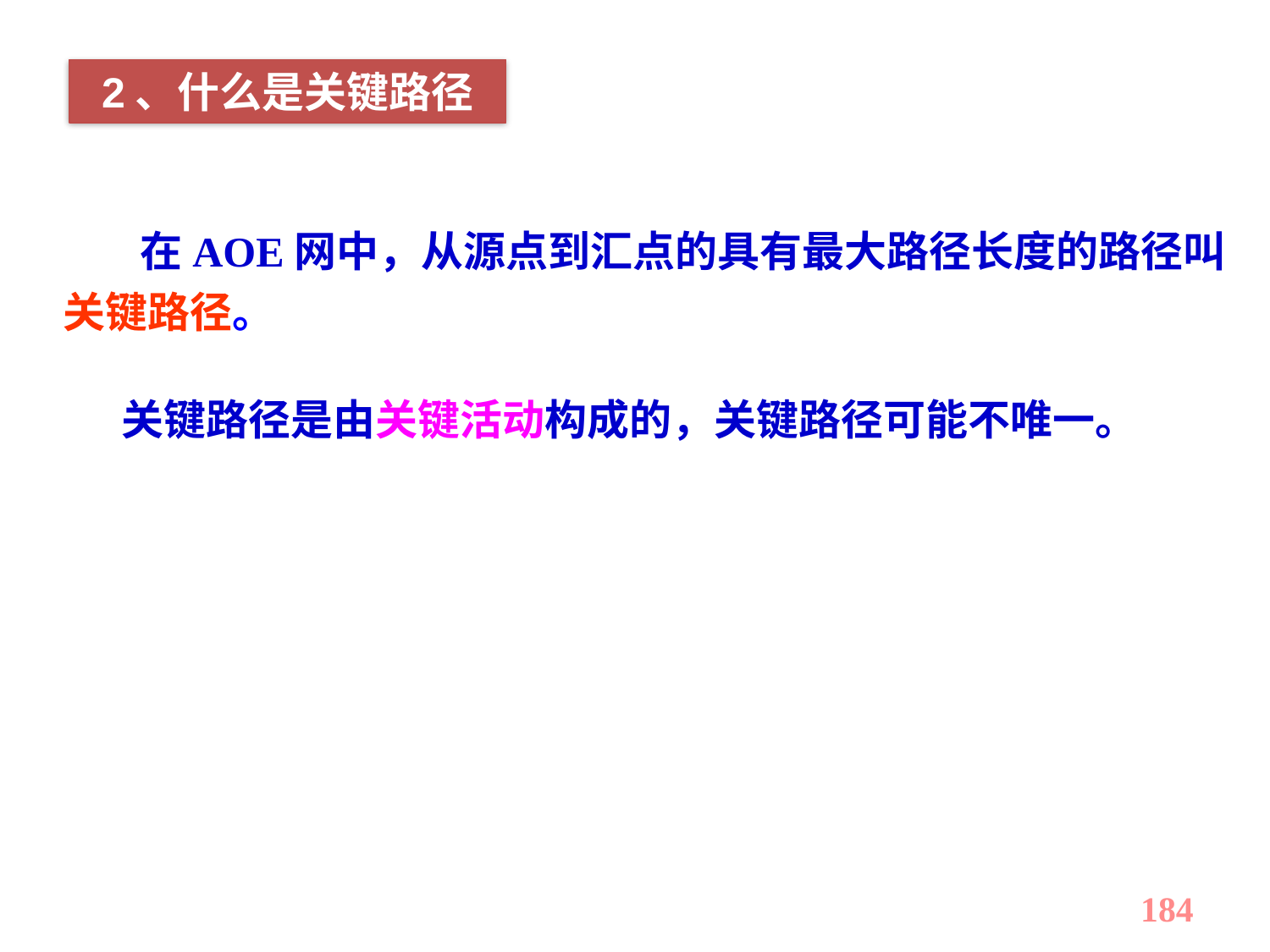

2、什么是关键路径
       在AOE网中，从源点到汇点的具有最大路径长度的路径叫关键路径。
关键路径是由关键活动构成的，关键路径可能不唯一。
184